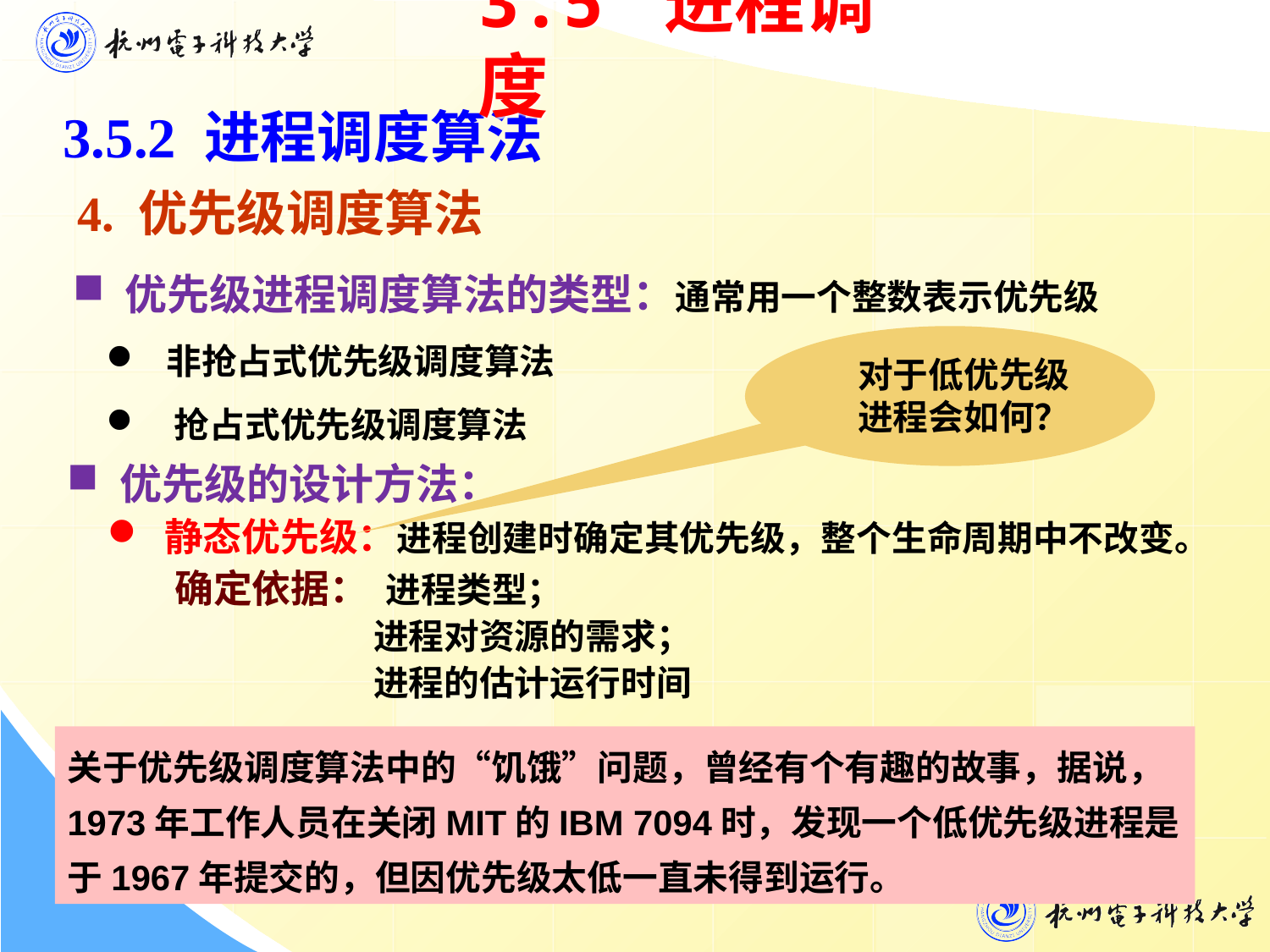

3.5 进程调度
3.5.2 进程调度算法
4. 优先级调度算法
 优先级进程调度算法的类型：通常用一个整数表示优先级
  非抢占式优先级调度算法
   抢占式优先级调度算法
对于低优先级进程会如何？
 优先级的设计方法：
 静态优先级：进程创建时确定其优先级，整个生命周期中不改变。
           确定依据：  进程类型；
                                     进程对资源的需求；
                                     进程的估计运行时间
关于优先级调度算法中的“饥饿”问题，曾经有个有趣的故事，据说，1973年工作人员在关闭MIT的IBM 7094时，发现一个低优先级进程是于1967年提交的，但因优先级太低一直未得到运行。